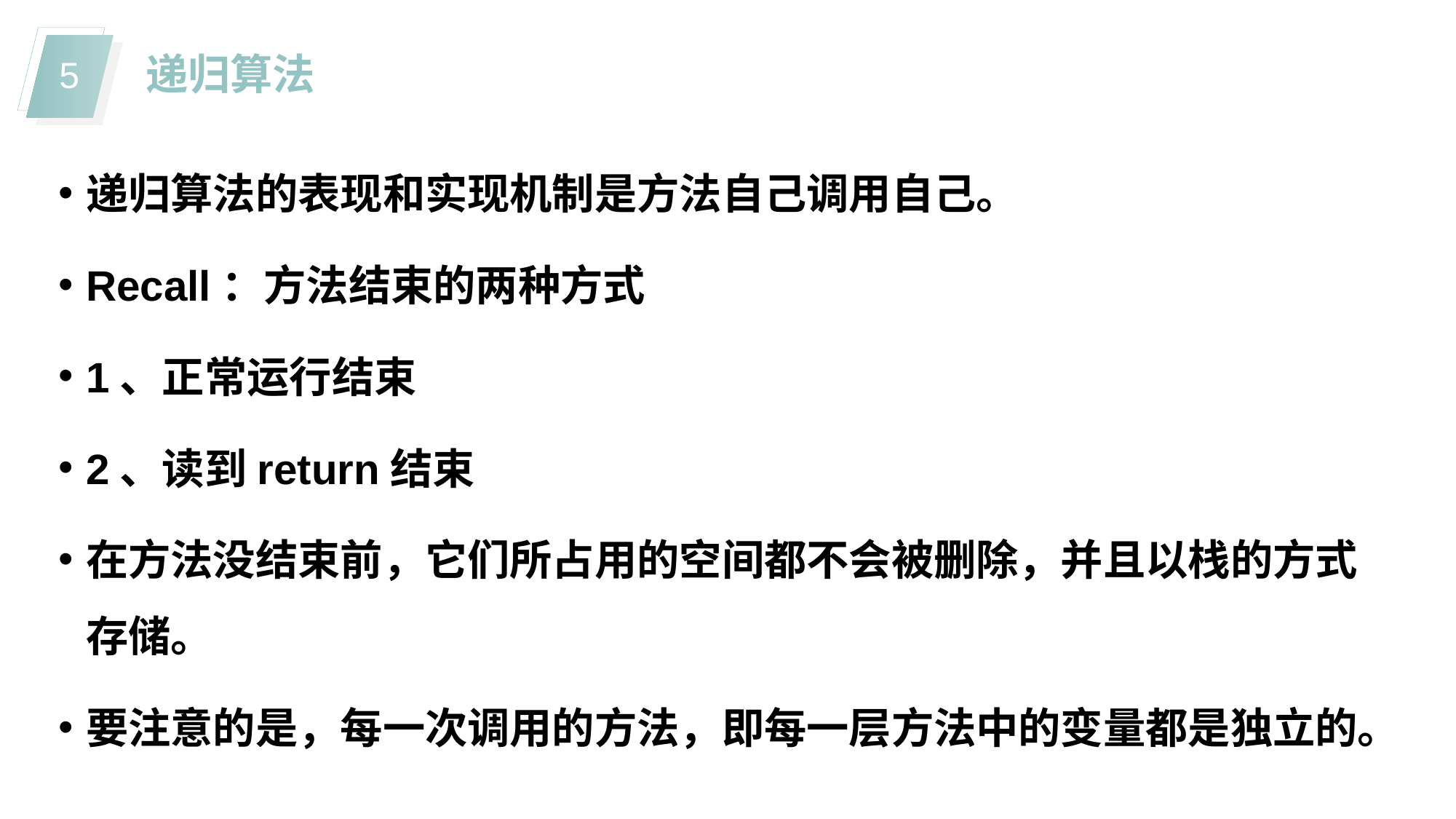

递归算法
递归算法的表现和实现机制是方法自己调用自己。
Recall：方法结束的两种方式
1、正常运行结束
2、读到return结束
在方法没结束前，它们所占用的空间都不会被删除，并且以栈的方式存储。
要注意的是，每一次调用的方法，即每一层方法中的变量都是独立的。